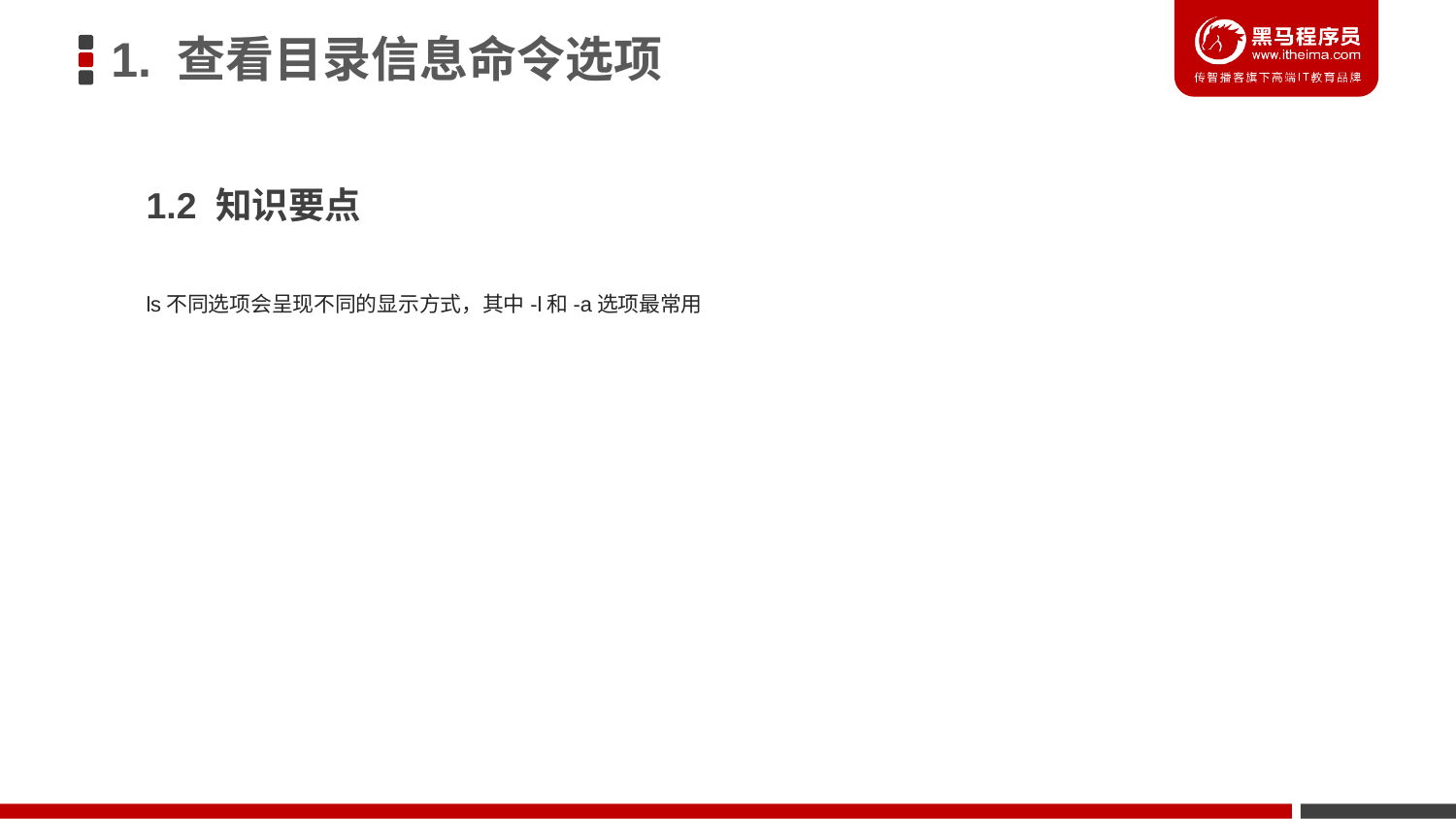

1. 查看目录信息命令选项
1.2 知识要点
ls不同选项会呈现不同的显示方式，其中-l和-a选项最常用